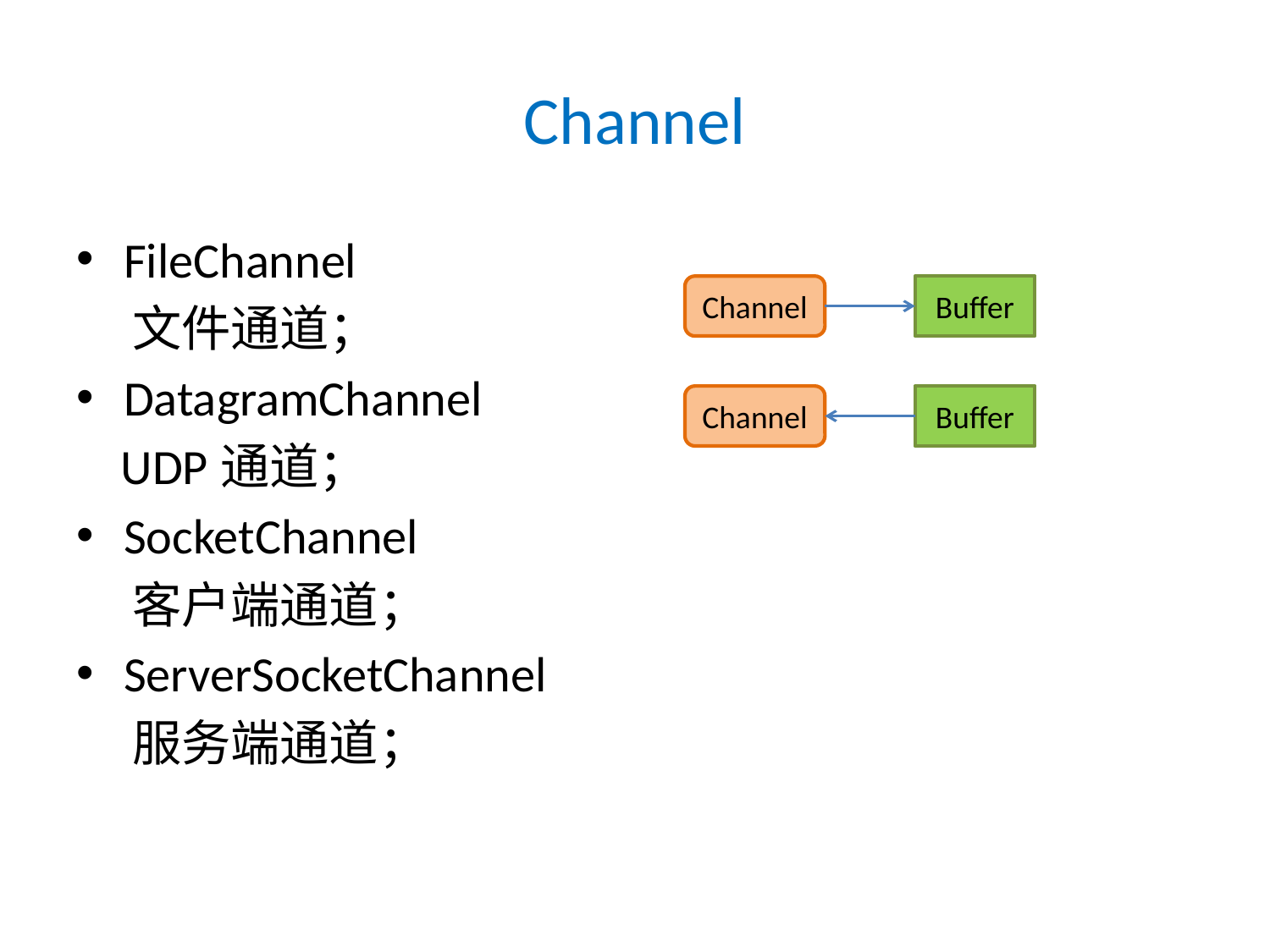

# Channel
FileChannel
    文件通道；
DatagramChannel
    UDP通道；
SocketChannel
    客户端通道；
ServerSocketChannel
    服务端通道；
Channel
Buffer
Channel
Buffer